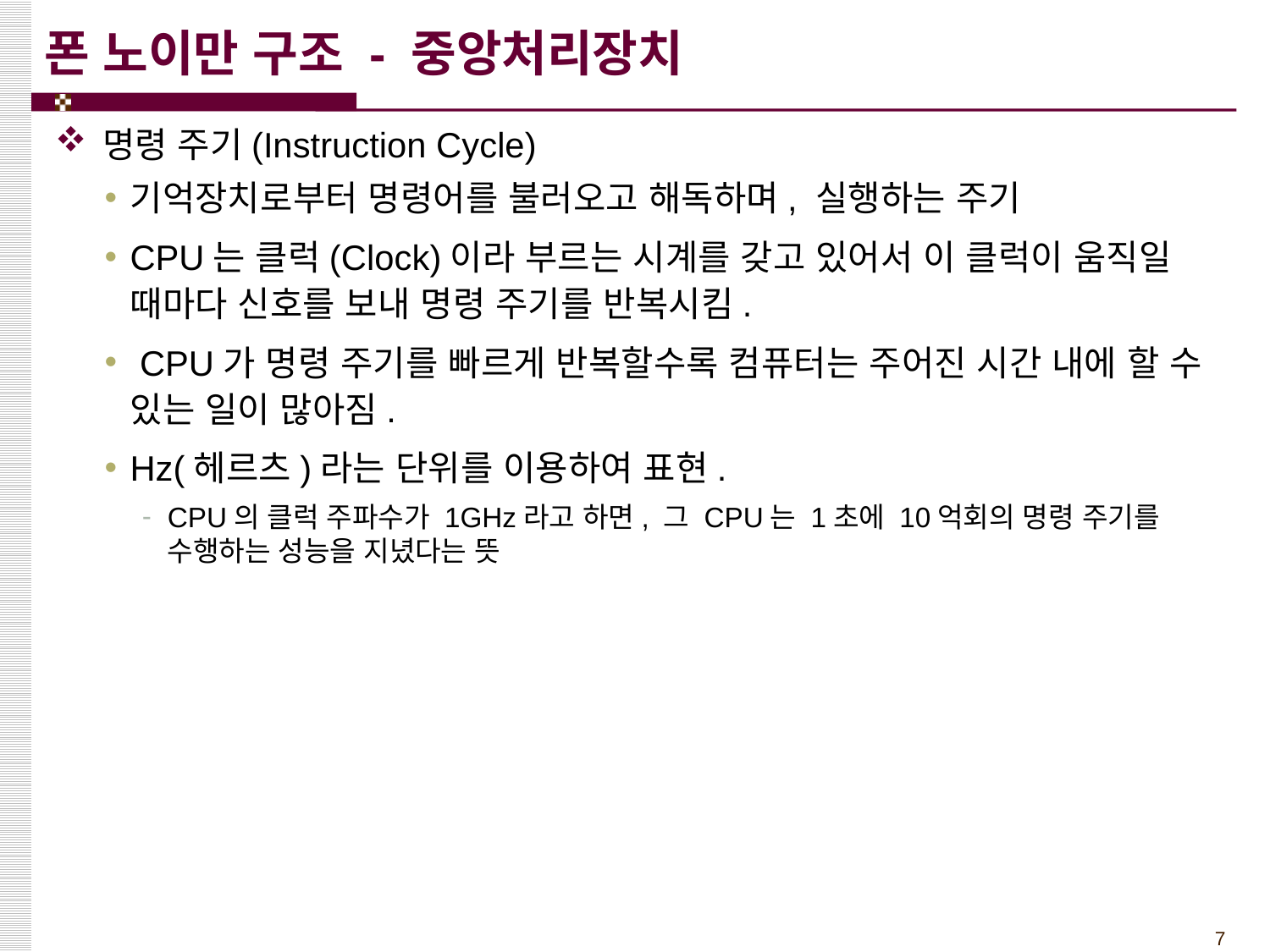

# 폰 노이만 구조 - 중앙처리장치
명령 주기(Instruction Cycle)
기억장치로부터 명령어를 불러오고 해독하며, 실행하는 주기
CPU는 클럭(Clock)이라 부르는 시계를 갖고 있어서 이 클럭이 움직일 때마다 신호를 보내 명령 주기를 반복시킴.
 CPU가 명령 주기를 빠르게 반복할수록 컴퓨터는 주어진 시간 내에 할 수 있는 일이 많아짐.
Hz(헤르츠)라는 단위를 이용하여 표현.
CPU의 클럭 주파수가 1GHz라고 하면, 그 CPU는 1초에 10억회의 명령 주기를 수행하는 성능을 지녔다는 뜻